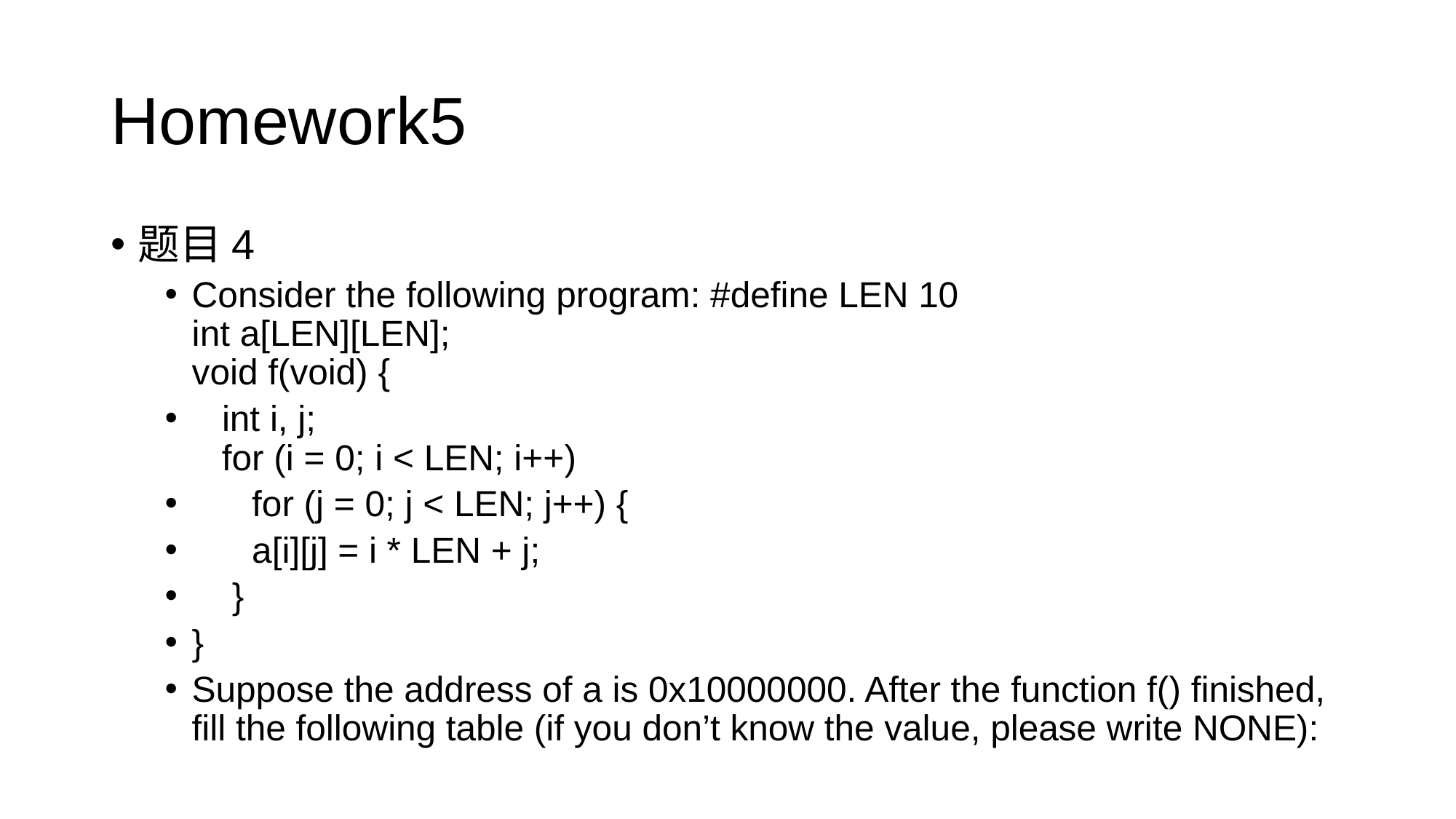

# Homework5
题目4
Consider the following program: #define LEN 10
int a[LEN][LEN];
void f(void) {
   int i, j;
   for (i = 0; i < LEN; i++)
      for (j = 0; j < LEN; j++) {
      a[i][j] = i * LEN + j;
    }
}
Suppose the address of a is 0x10000000. After the function f() finished, fill the following table (if you don’t know the value, please write NONE):